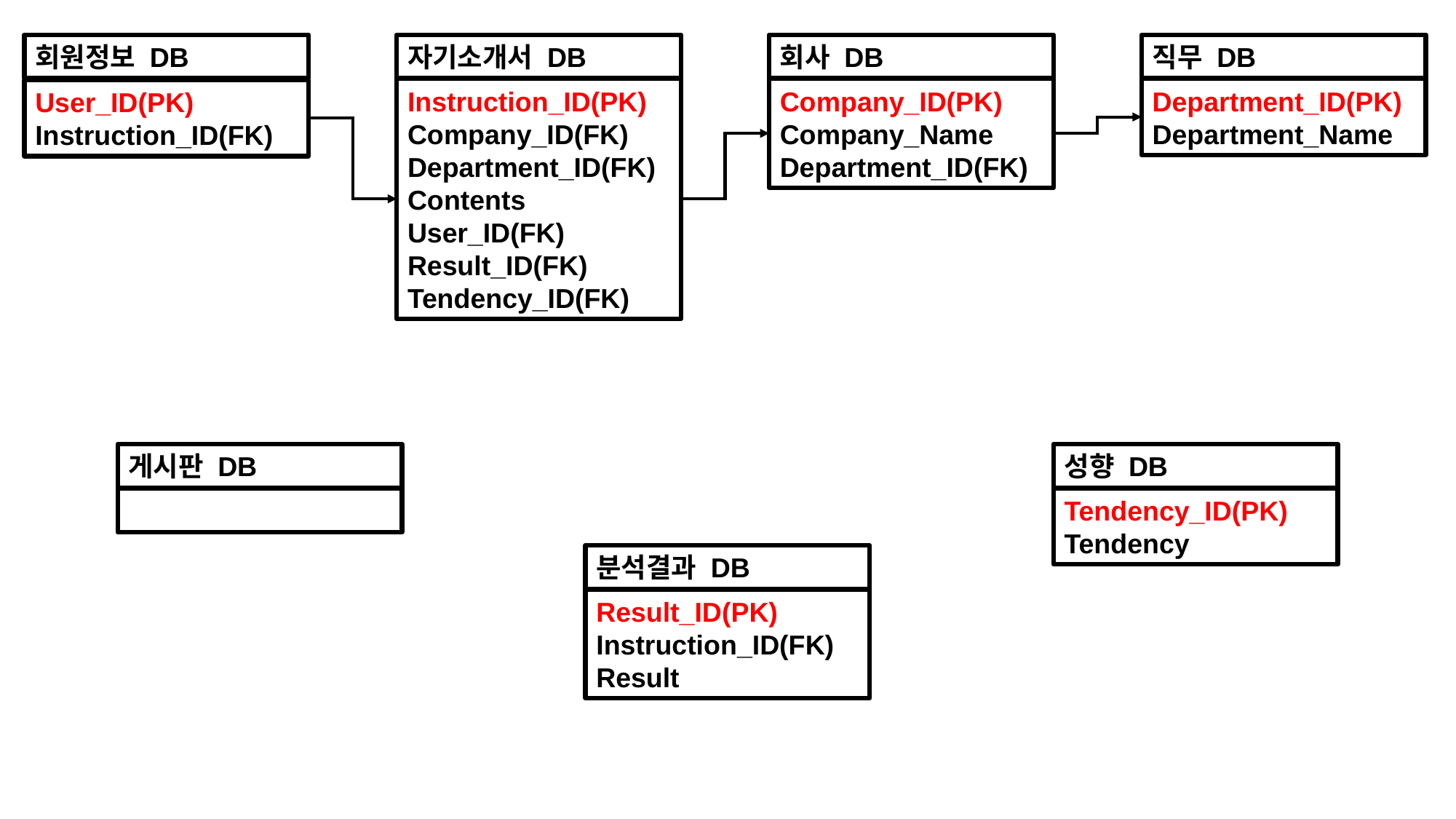

회원정보 DB
User_ID(PK)
Instruction_ID(FK)
자기소개서 DB
Instruction_ID(PK)
Company_ID(FK)
Department_ID(FK)
Contents
User_ID(FK)
Result_ID(FK)
Tendency_ID(FK)
회사 DB
Company_ID(PK)
Company_Name
Department_ID(FK)
직무 DB
Department_ID(PK)
Department_Name
게시판 DB

성향 DB
Tendency_ID(PK)
Tendency
분석결과 DB
Result_ID(PK)
Instruction_ID(FK)
Result